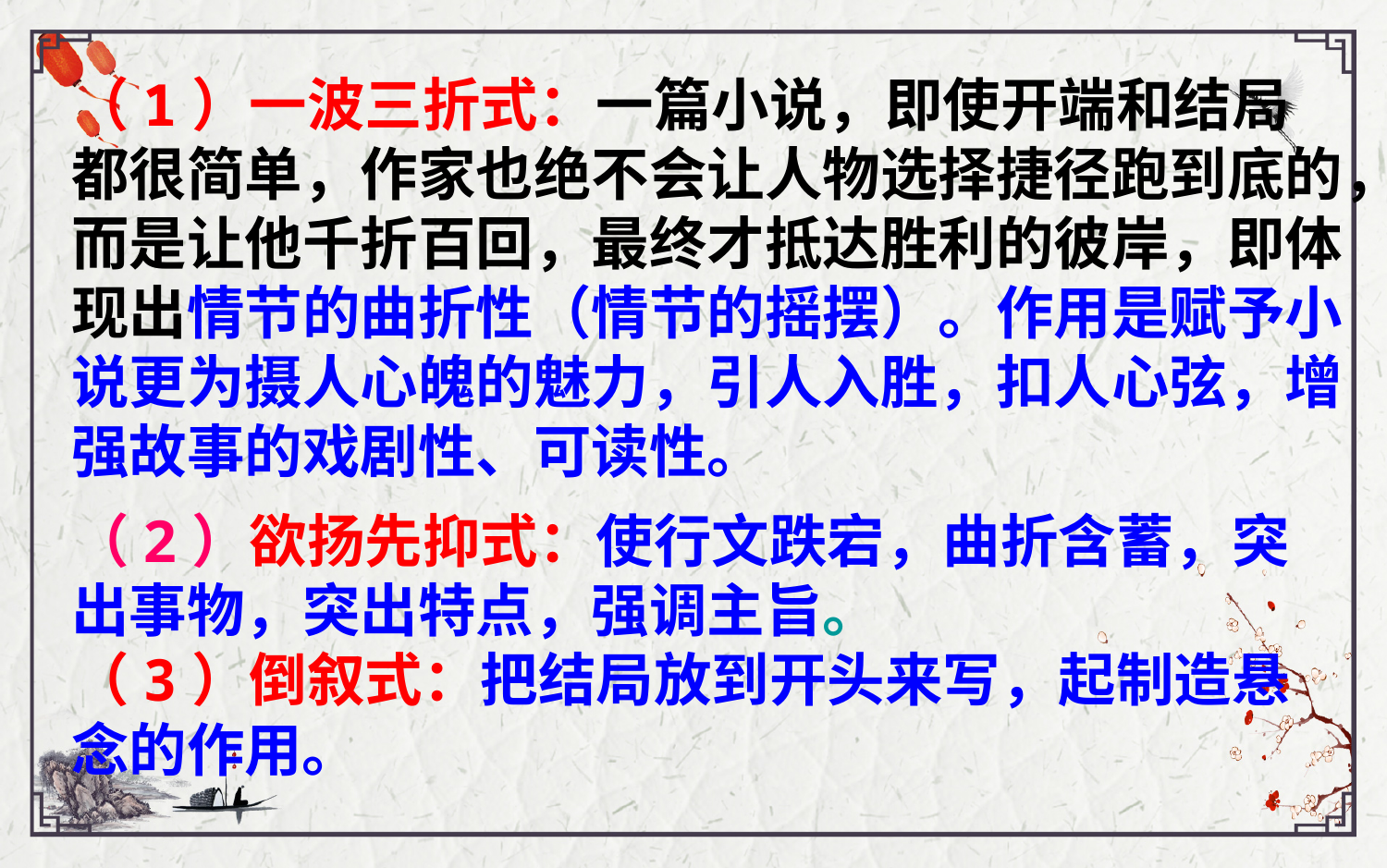

（1）一波三折式：一篇小说，即使开端和结局都很简单，作家也绝不会让人物选择捷径跑到底的，而是让他千折百回，最终才抵达胜利的彼岸，即体现出情节的曲折性（情节的摇摆）。作用是赋予小说更为摄人心魄的魅力，引人入胜，扣人心弦，增强故事的戏剧性、可读性。
（2）欲扬先抑式：使行文跌宕，曲折含蓄，突出事物，突出特点，强调主旨。
（3）倒叙式：把结局放到开头来写，起制造悬念的作用。